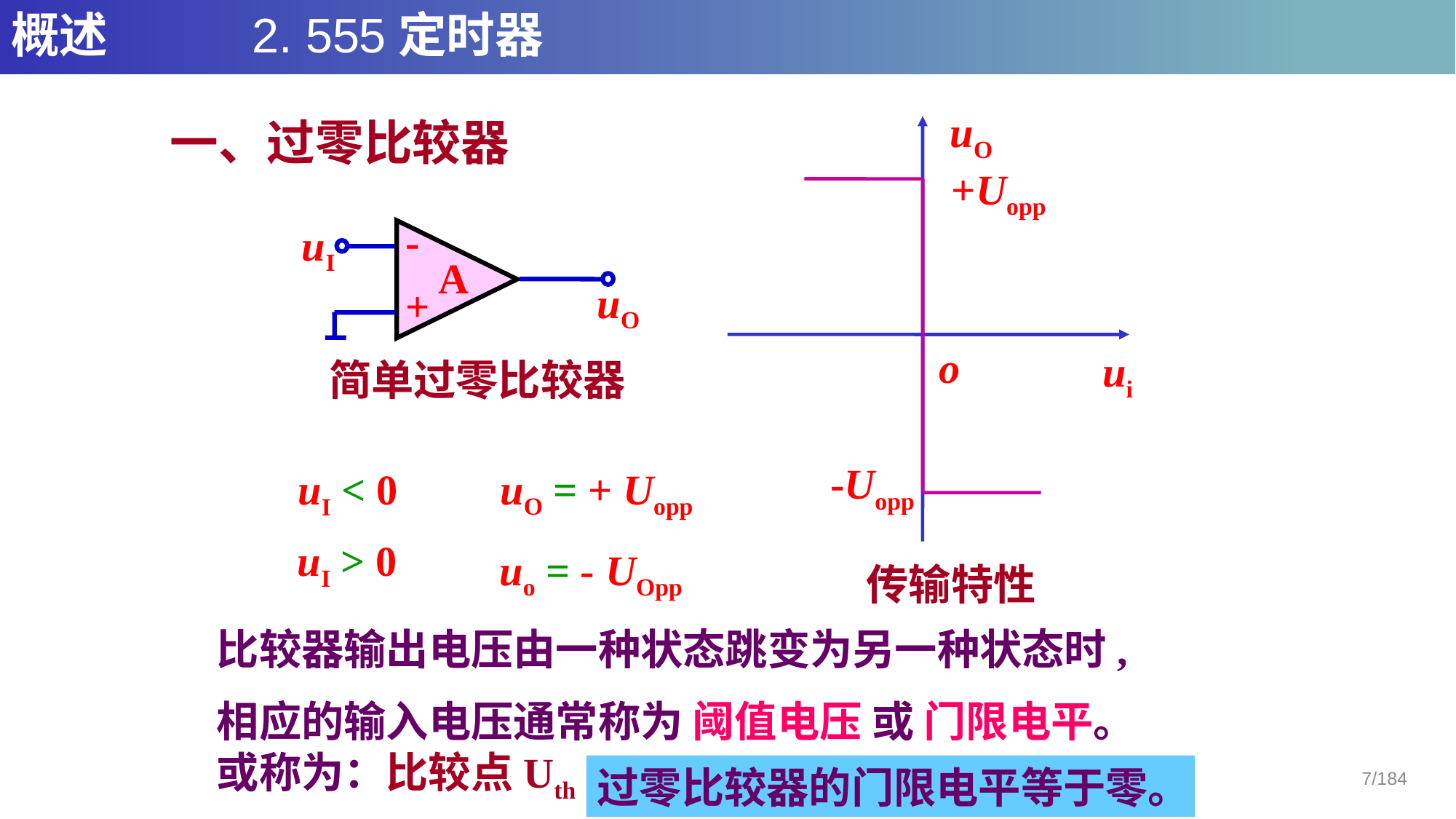

# 概述		 2. 555定时器
uO

o
ui
一、过零比较器
+Uopp

-
uI

A
uO

+

简单过零比较器
-Uopp
uO = + Uopp
uI < 0

uI > 0
uo = - UOpp
传输特性
比较器输出电压由一种状态跳变为另一种状态时,
相应的输入电压通常称为 阈值电压 或 门限电平。或称为：比较点Uth
过零比较器的门限电平等于零。
7/184